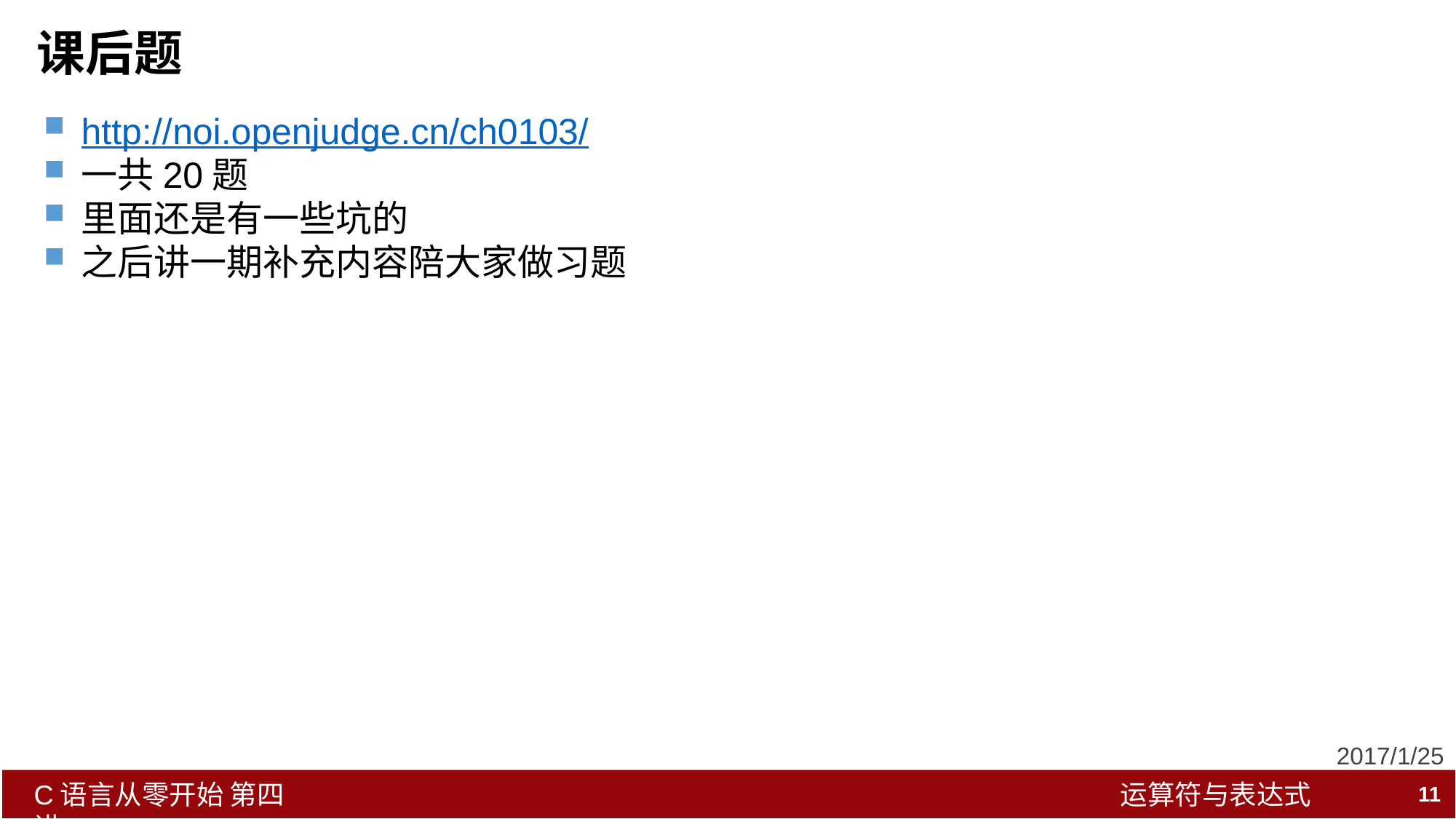

# 课后题
http://noi.openjudge.cn/ch0103/
一共20题
里面还是有一些坑的
之后讲一期补充内容陪大家做习题
2017/1/25
11